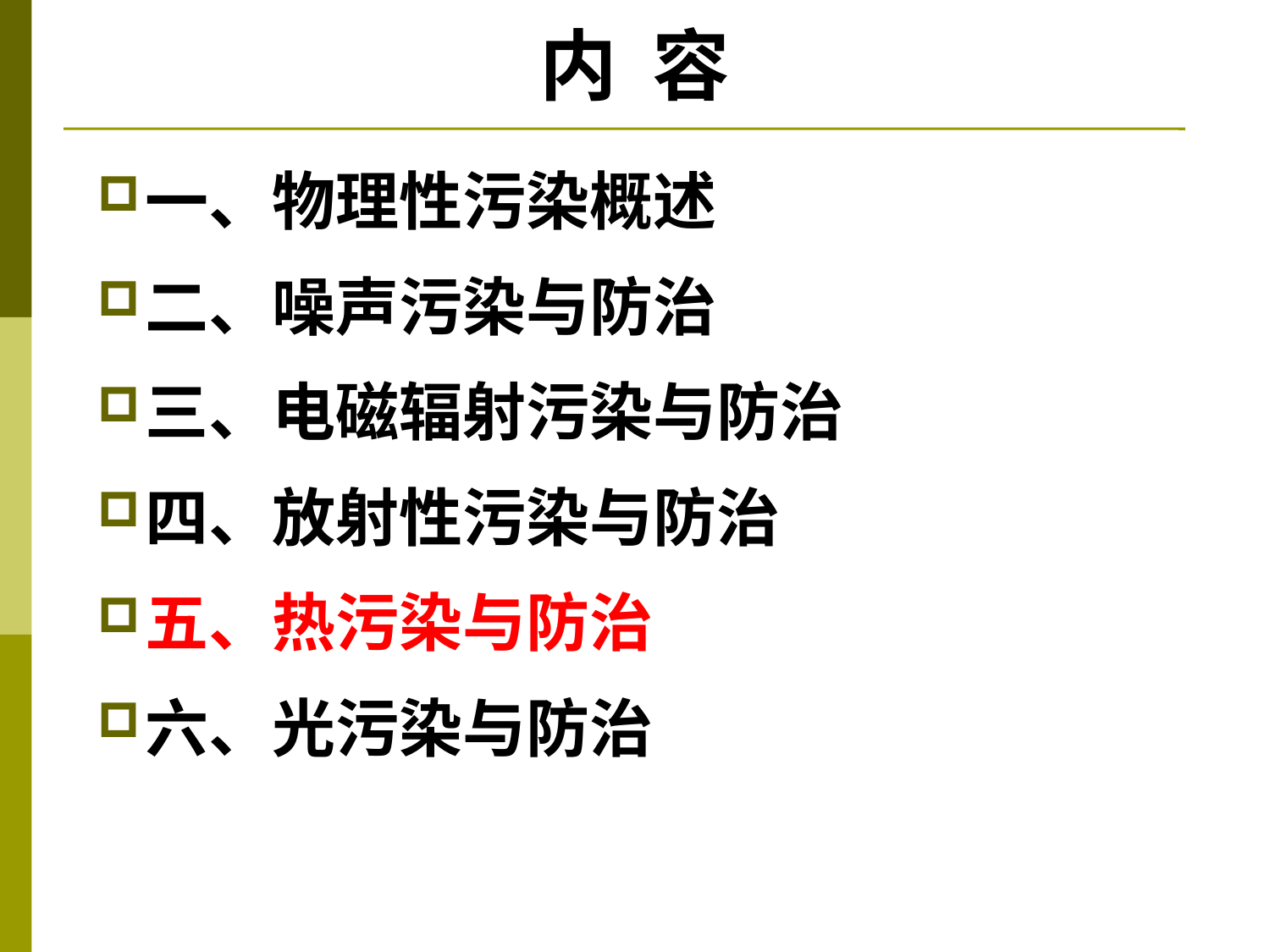

# 内  容
一、物理性污染概述
二、噪声污染与防治
三、电磁辐射污染与防治
四、放射性污染与防治
五、热污染与防治
六、光污染与防治